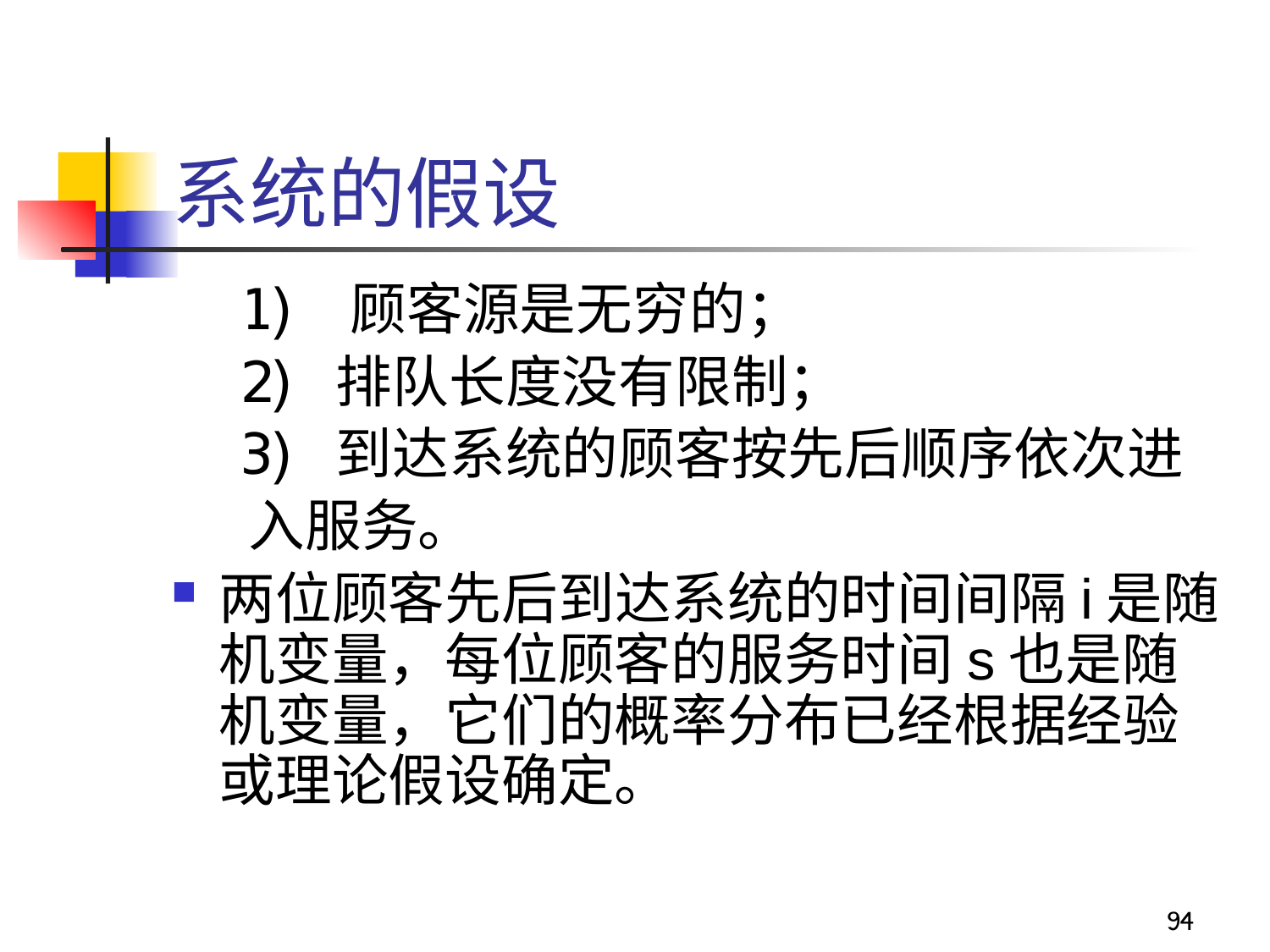

# 系统的假设
    1)   顾客源是无穷的；
    2)  排队长度没有限制；
    3)  到达系统的顾客按先后顺序依次进
     入服务。
两位顾客先后到达系统的时间间隔i是随机变量，每位顾客的服务时间s也是随机变量，它们的概率分布已经根据经验或理论假设确定。
94